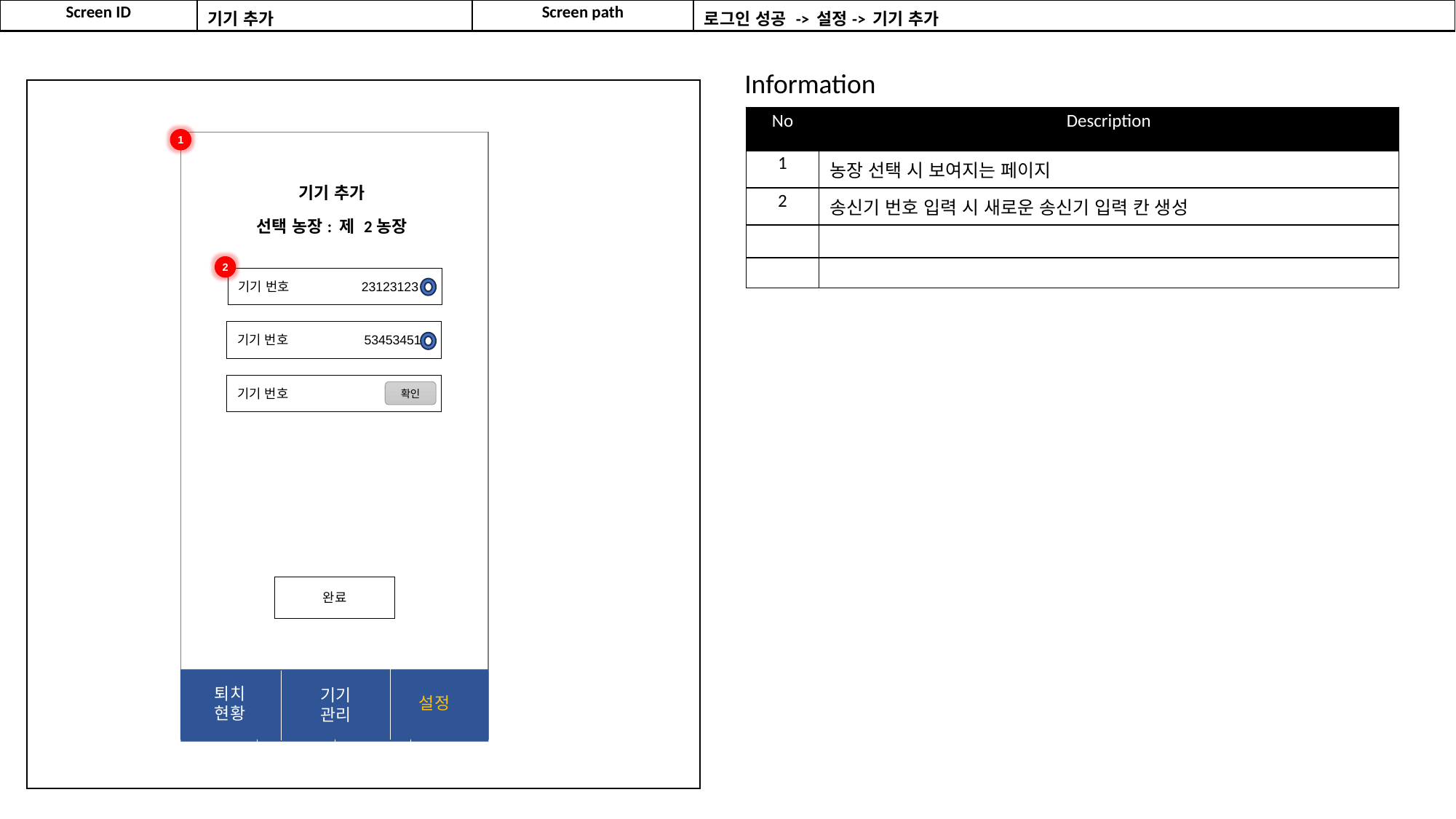

| Screen ID | 기기 추가 | Screen path | 로그인 성공 -> 설정-> 기기 추가 |
| --- | --- | --- | --- |
Information

| No | Description |
| --- | --- |
| 1 | 농장 선택 시 보여지는 페이지 |
| 2 | 송신기 번호 입력 시 새로운 송신기 입력 칸 생성 |
|  |  |
|  |  |
1

기기 추가
선택 농장: 제 2농장
퇴치 조류
2

기기 번호                   23123123

기기 번호	    53453451

기기 번호
확인
완료

퇴치현황
기기관리
설정

퇴치현황
기기관리
퇴치
통계
설정